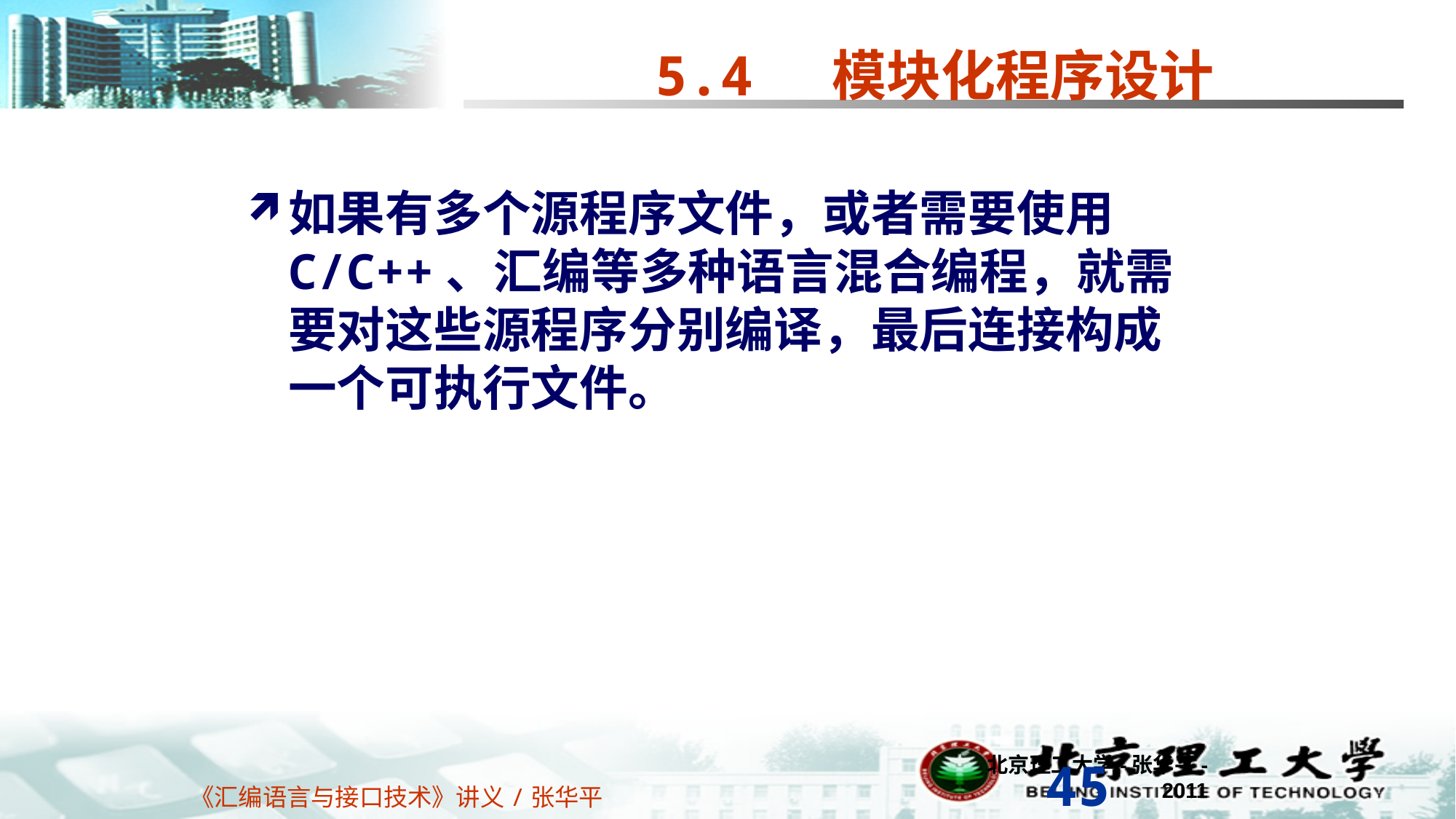

5.4  模块化程序设计
如果有多个源程序文件，或者需要使用C/C++、汇编等多种语言混合编程，就需要对这些源程序分别编译，最后连接构成一个可执行文件。
北京理工大学-张华平-2011
45